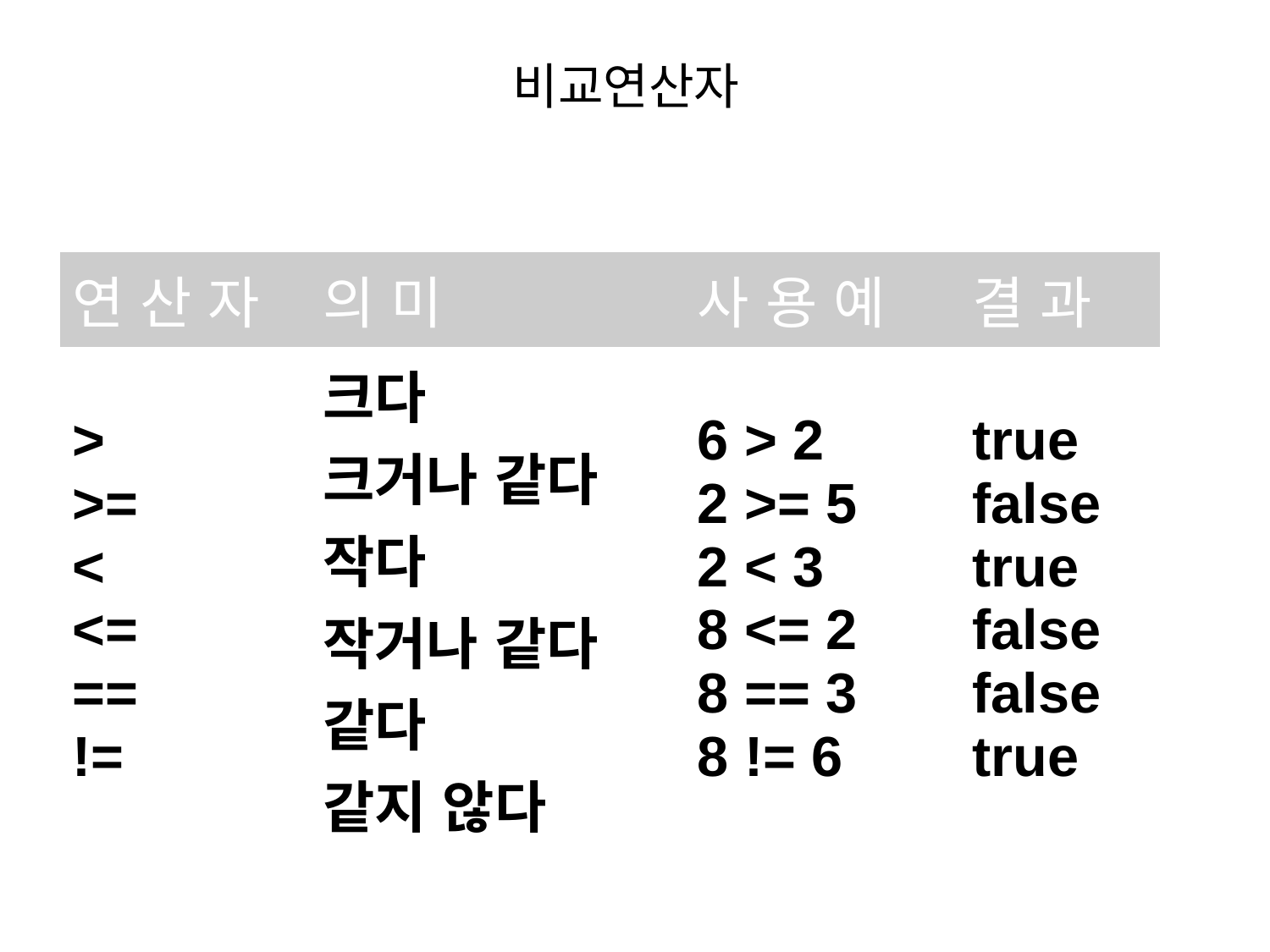

# 비교연산자
| 연 산 자 | 의 미 | 사 용 예 | 결 과 |
| --- | --- | --- | --- |
| > >= < <= == != | 크다 크거나 같다 작다 작거나 같다 같다 같지 않다 | 6 > 2 2 >= 5 2 < 3 8 <= 2 8 == 3 8 != 6 | true false true false false true |